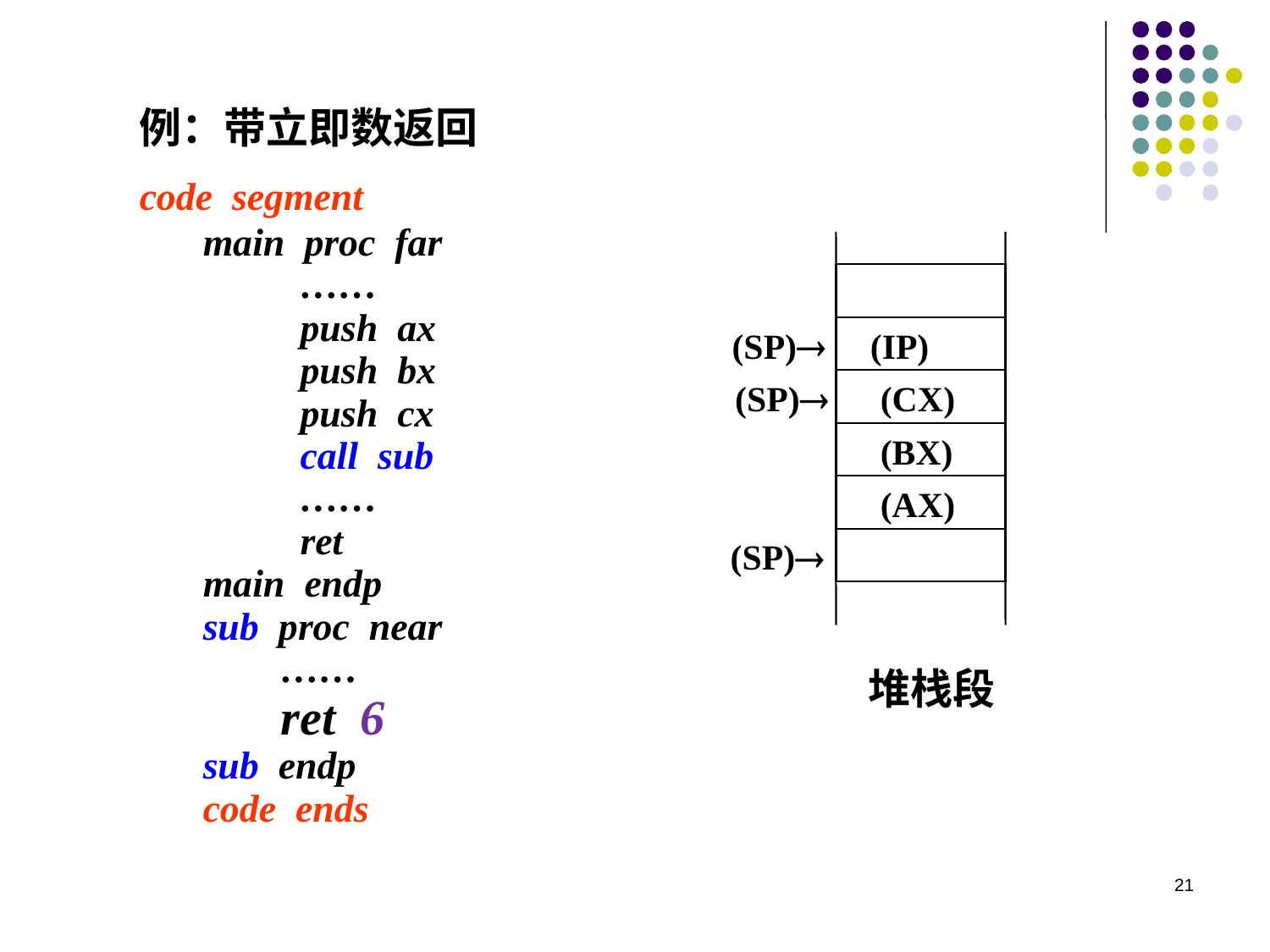

例：带立即数返回
code  segment
main  proc  far
          ……
          push  ax
          push  bx
          push  cx
          call  sub
          ……
          ret
main  endp
sub  proc  near
        ……
        ret  6
sub  endp
code  ends

(CX)

(BX)

(AX)

(SP)→     (IP)
(SP)→
 (SP)→
 堆栈段
21